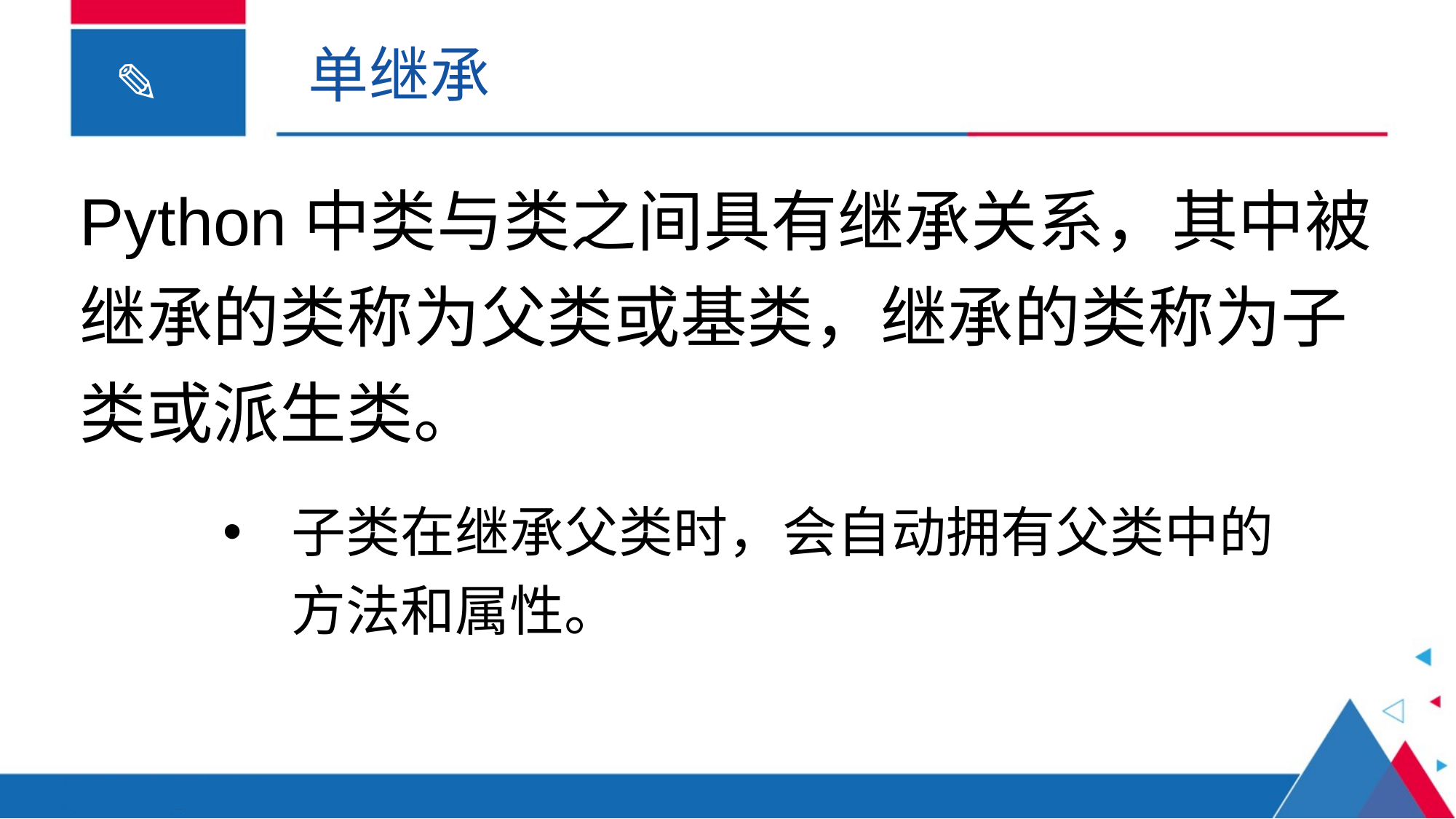

单继承
Python中类与类之间具有继承关系，其中被继承的类称为父类或基类，继承的类称为子类或派生类。
子类在继承父类时，会自动拥有父类中的方法和属性。